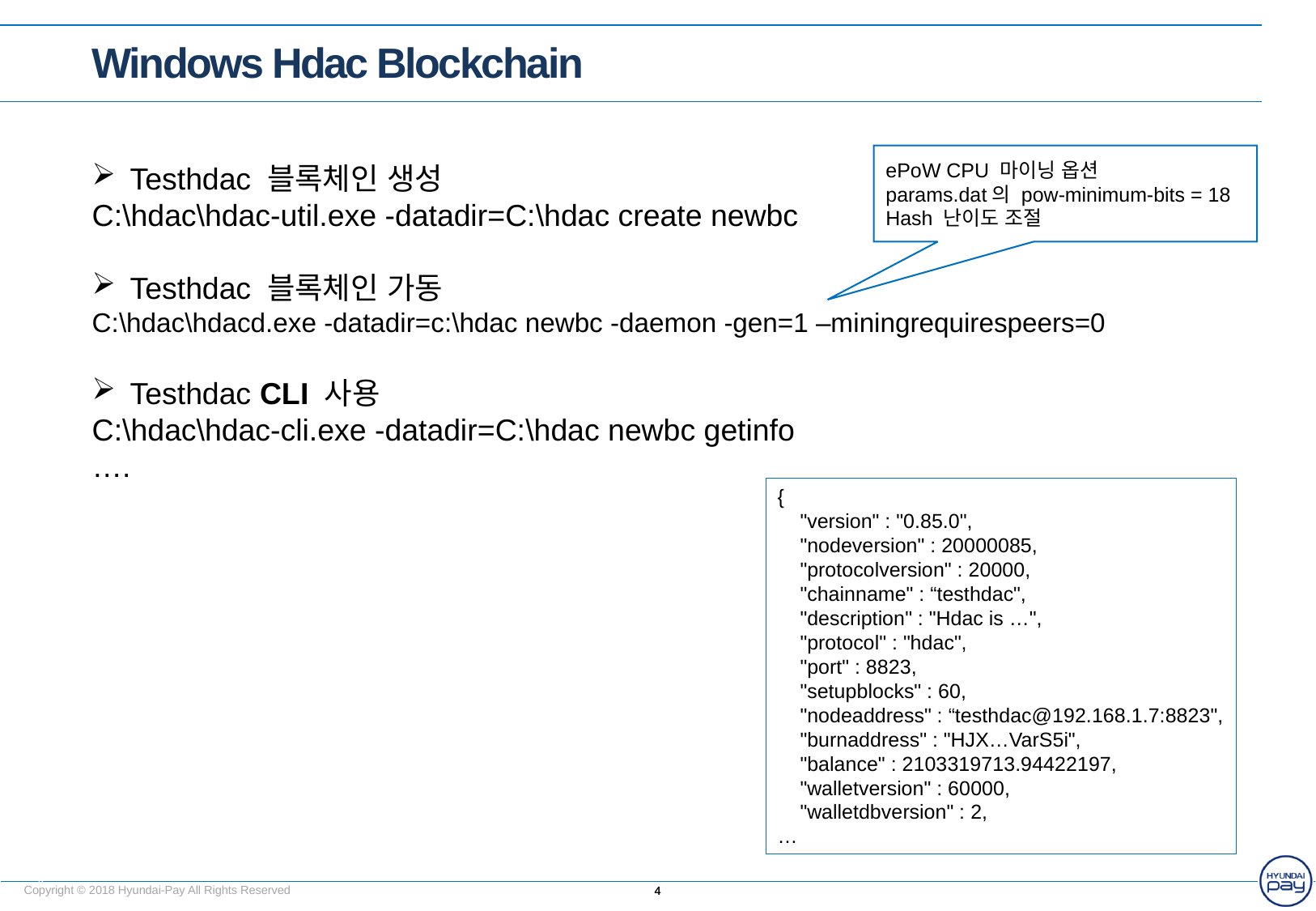

Windows Hdac Blockchain
ePoW CPU 마이닝 옵션
params.dat의 pow-minimum-bits = 18
Hash 난이도 조절
Testhdac 블록체인 생성
C:\hdac\hdac-util.exe -datadir=C:\hdac create newbc

Testhdac 블록체인 가동
C:\hdac\hdacd.exe -datadir=c:\hdac newbc -daemon -gen=1 –miningrequirespeers=0

Testhdac CLI 사용
C:\hdac\hdac-cli.exe -datadir=C:\hdac newbc getinfo
….
{
    "version" : "0.85.0",
    "nodeversion" : 20000085,
    "protocolversion" : 20000,
    "chainname" : “testhdac",
    "description" : "Hdac is …",
    "protocol" : "hdac",
    "port" : 8823,
    "setupblocks" : 60,
    "nodeaddress" : “testhdac@192.168.1.7:8823",
    "burnaddress" : "HJX…VarS5i",
    "balance" : 2103319713.94422197,
    "walletversion" : 60000,
    "walletdbversion" : 2,
…